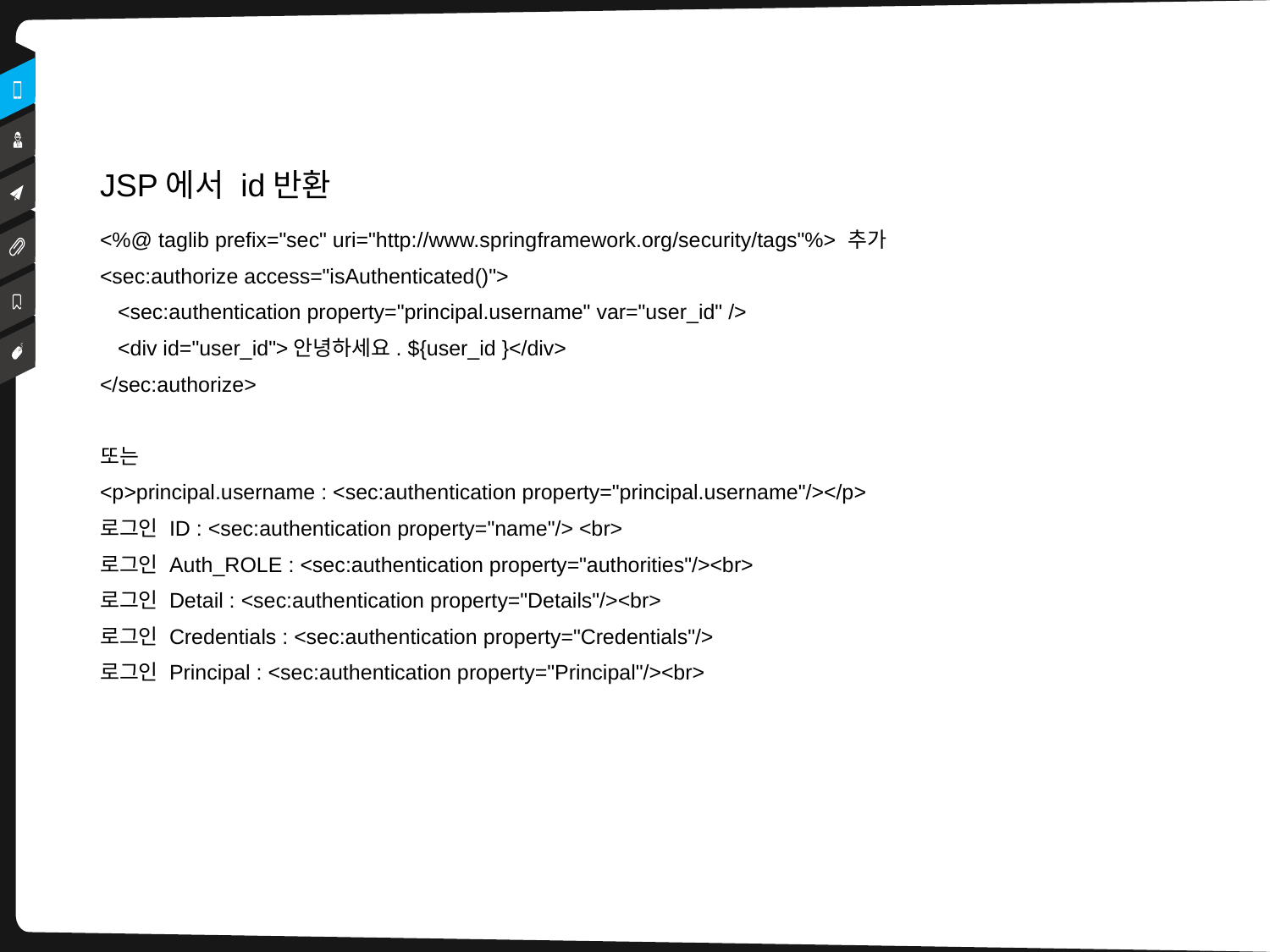

# JSP에서 id반환
<%@ taglib prefix="sec" uri="http://www.springframework.org/security/tags"%> 추가
<sec:authorize access="isAuthenticated()">
   <sec:authentication property="principal.username" var="user_id" />
   <div id="user_id">안녕하세요. ${user_id }</div>
</sec:authorize>

또는
<p>principal.username : <sec:authentication property="principal.username"/></p>
로그인 ID : <sec:authentication property="name"/> <br>
로그인 Auth_ROLE : <sec:authentication property="authorities"/><br>
로그인 Detail : <sec:authentication property="Details"/><br>
로그인 Credentials : <sec:authentication property="Credentials"/>
로그인 Principal : <sec:authentication property="Principal"/><br>